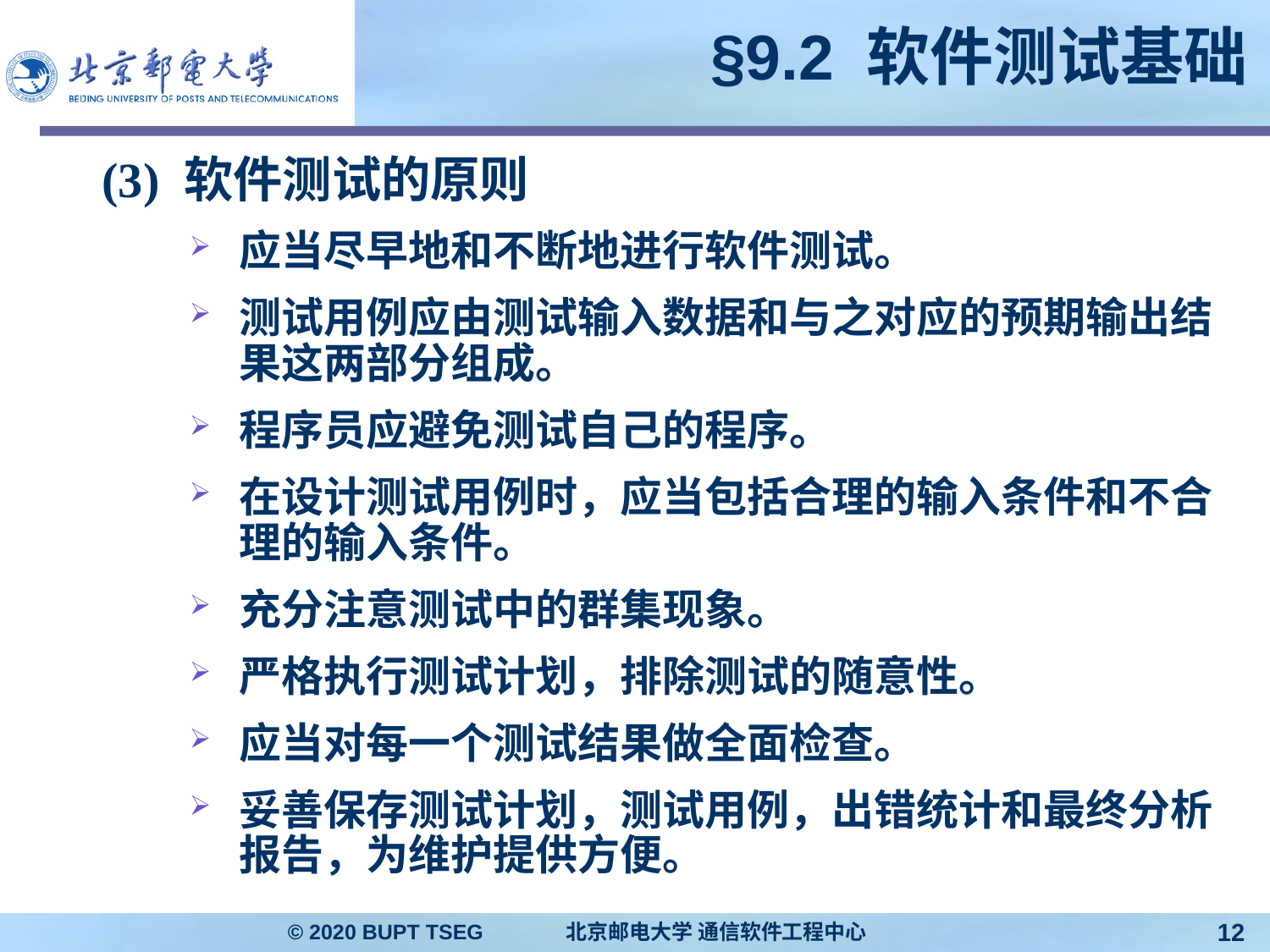

# §9.2 软件测试基础
(3) 软件测试的原则
应当尽早地和不断地进行软件测试。
测试用例应由测试输入数据和与之对应的预期输出结果这两部分组成。
程序员应避免测试自己的程序。
在设计测试用例时，应当包括合理的输入条件和不合理的输入条件。
充分注意测试中的群集现象。
严格执行测试计划，排除测试的随意性。
应当对每一个测试结果做全面检查。
妥善保存测试计划，测试用例，出错统计和最终分析报告，为维护提供方便。
© 2020 BUPT TSEG             北京邮电大学 通信软件工程中心